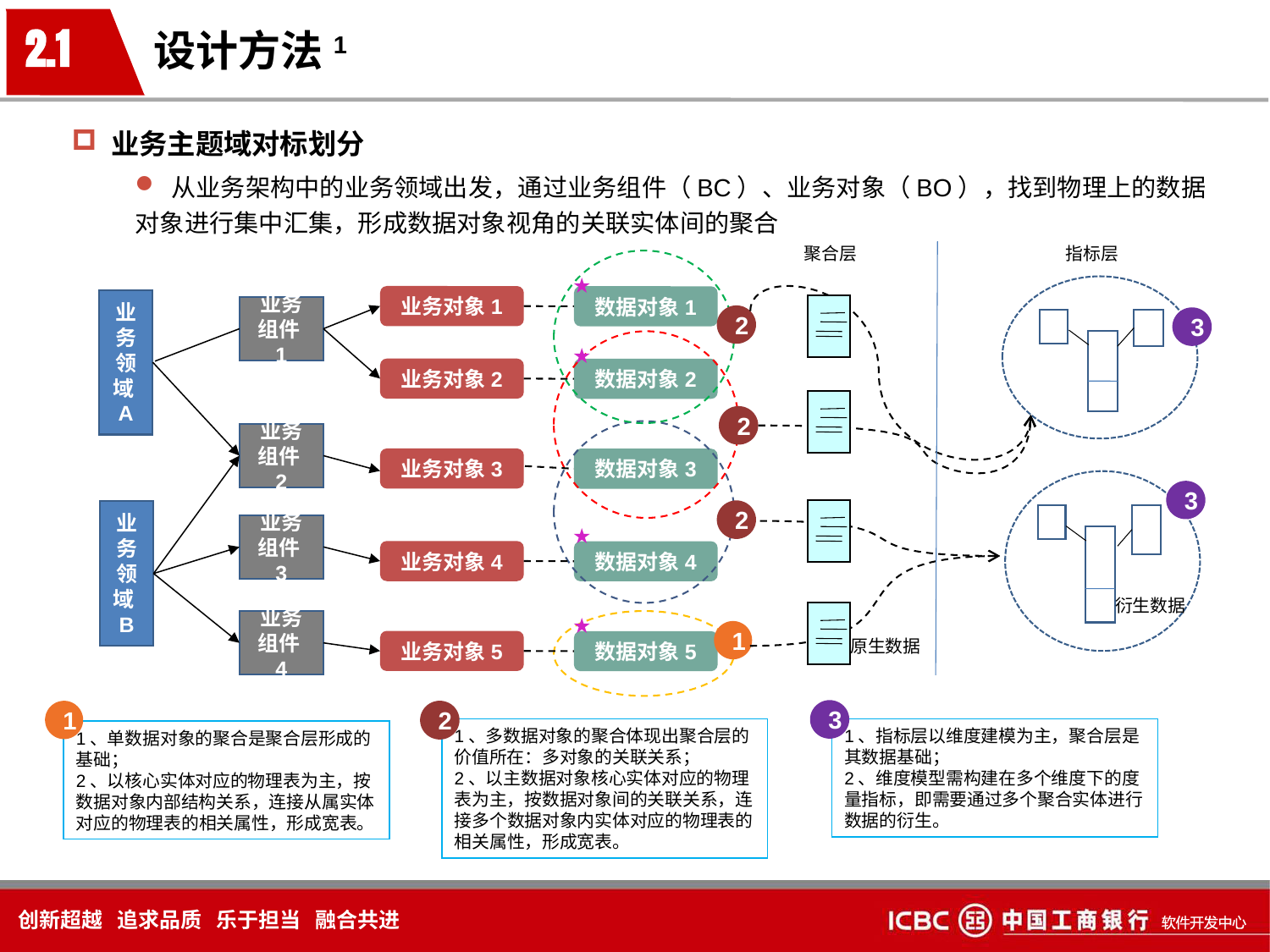

2.1
设计方法1
业务主题域对标划分
 从业务架构中的业务领域出发，通过业务组件（BC）、业务对象（BO），找到物理上的数据对象进行集中汇集，形成数据对象视角的关联实体间的聚合
聚合层
指标层

★

业务对象1
数据对象1
业务领域A

业务组件1
2
3

★
业务对象2
数据对象2

2

业务组件2
业务对象3
数据对象3

3
2

业务领域B

业务组件3
★

业务对象4
数据对象4

衍生数据

★
业务组件4

1
原生数据
业务对象5
数据对象5
3
1
2
1、多数据对象的聚合体现出聚合层的价值所在：多对象的关联关系；
2、以主数据对象核心实体对应的物理表为主，按数据对象间的关联关系，连接多个数据对象内实体对应的物理表的相关属性，形成宽表。
1、指标层以维度建模为主，聚合层是其数据基础；
2、维度模型需构建在多个维度下的度量指标，即需要通过多个聚合实体进行数据的衍生。
1、单数据对象的聚合是聚合层形成的基础；
2、以核心实体对应的物理表为主，按数据对象内部结构关系，连接从属实体对应的物理表的相关属性，形成宽表。